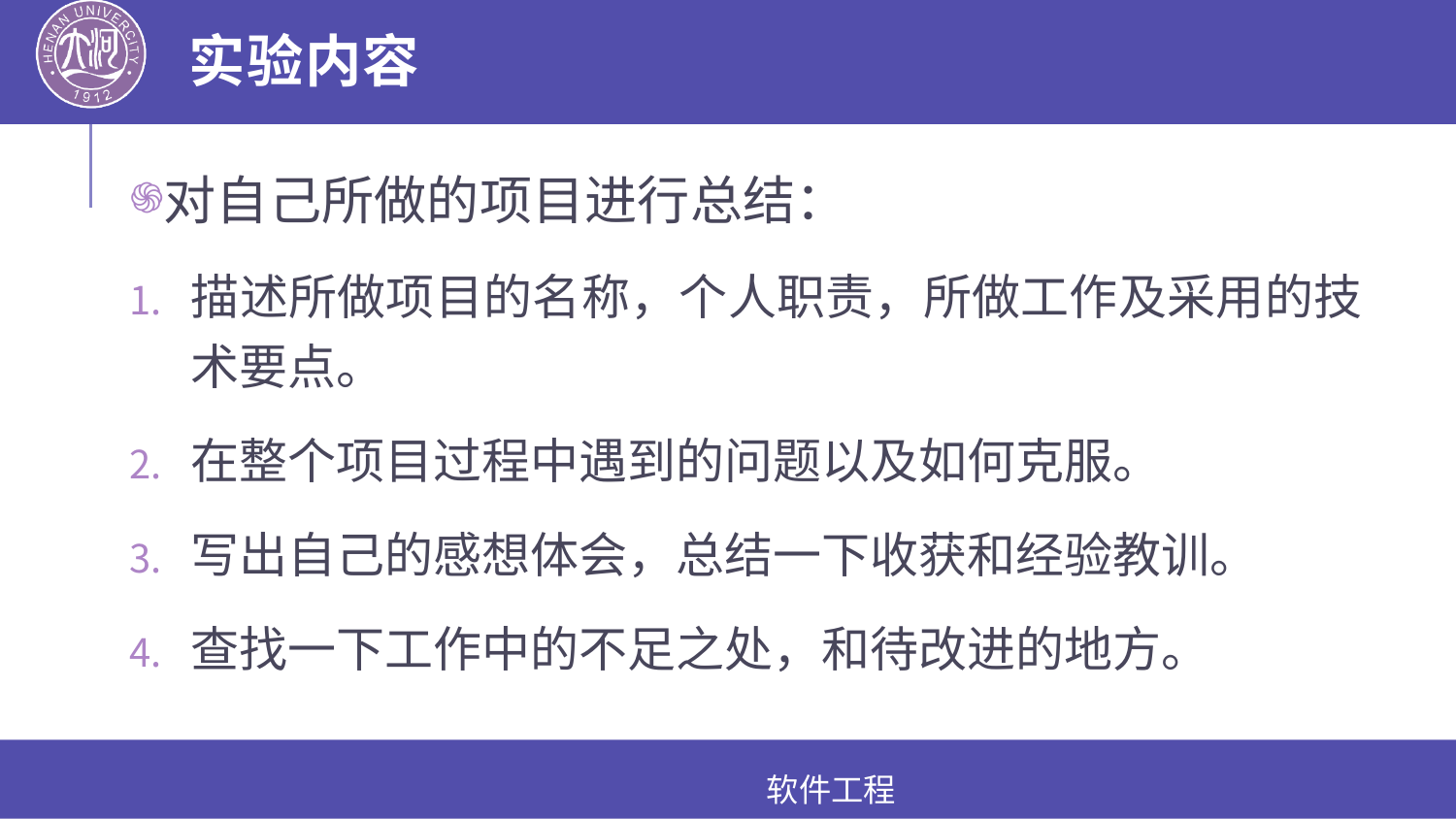

# 实验内容
对自己所做的项目进行总结：
描述所做项目的名称，个人职责，所做工作及采用的技术要点。
在整个项目过程中遇到的问题以及如何克服。
写出自己的感想体会，总结一下收获和经验教训。
查找一下工作中的不足之处，和待改进的地方。

软件工程
43